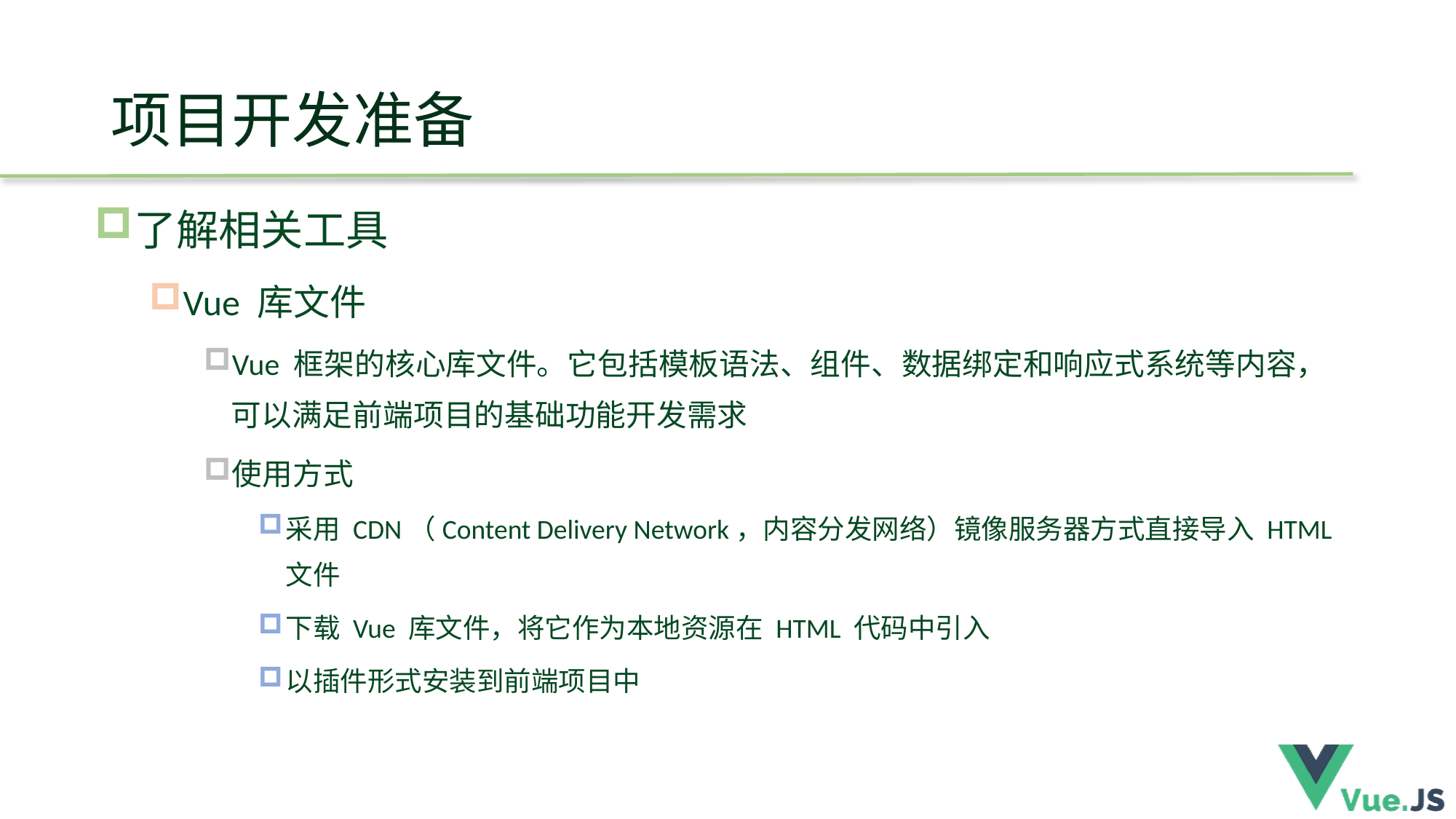

# 项目开发准备
了解相关工具
Vue 库文件
Vue 框架的核心库文件。它包括模板语法、组件、数据绑定和响应式系统等内容，可以满足前端项目的基础功能开发需求
使用方式
采用 CDN（Content Delivery Network，内容分发网络）镜像服务器方式直接导入 HTML 文件
下载 Vue 库文件，将它作为本地资源在 HTML 代码中引入
以插件形式安装到前端项目中